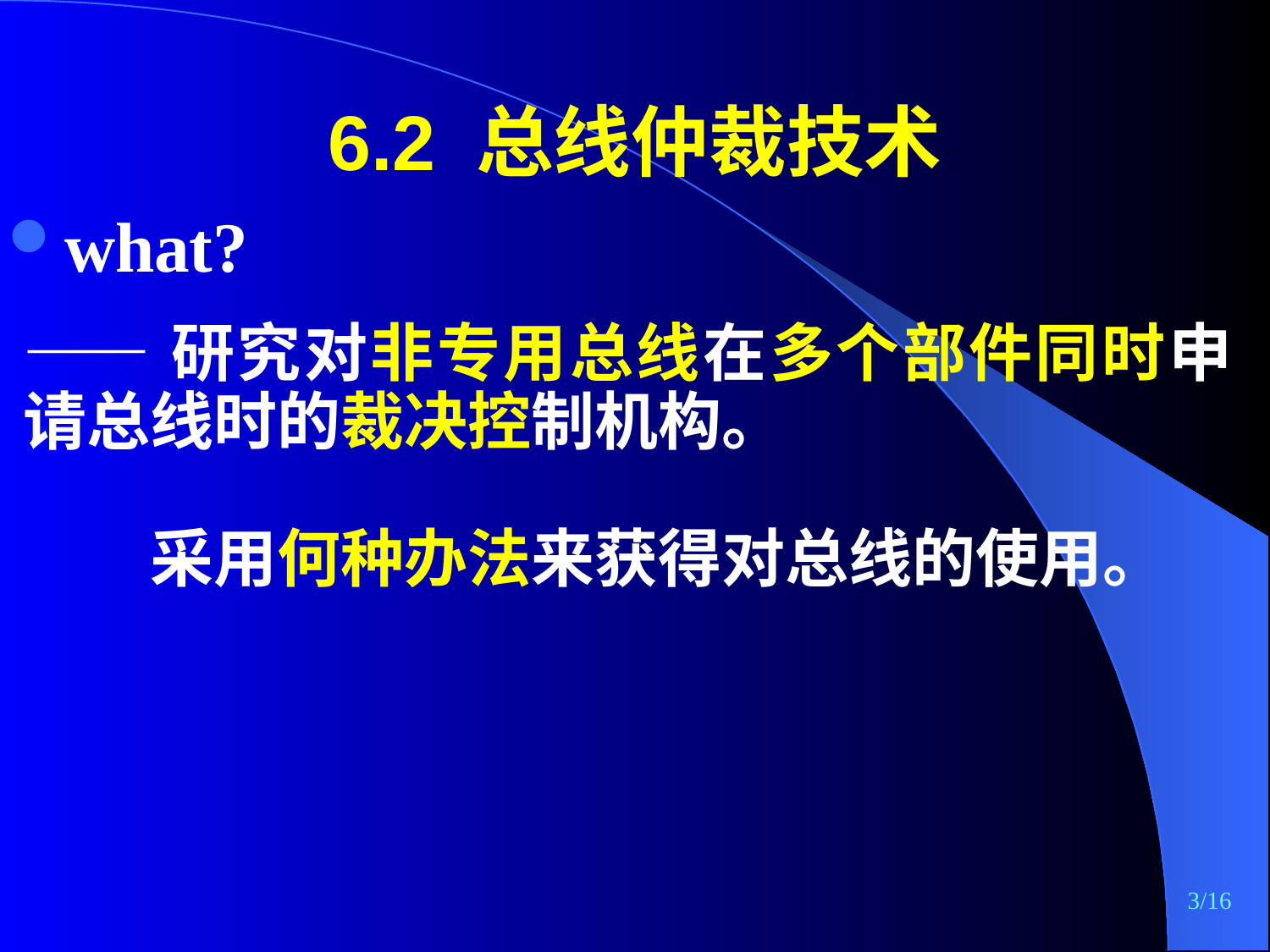

# 6.2 总线仲裁技术
what?
——研究对非专用总线在多个部件同时申请总线时的裁决控制机构。

　　采用何种办法来获得对总线的使用。
3/16